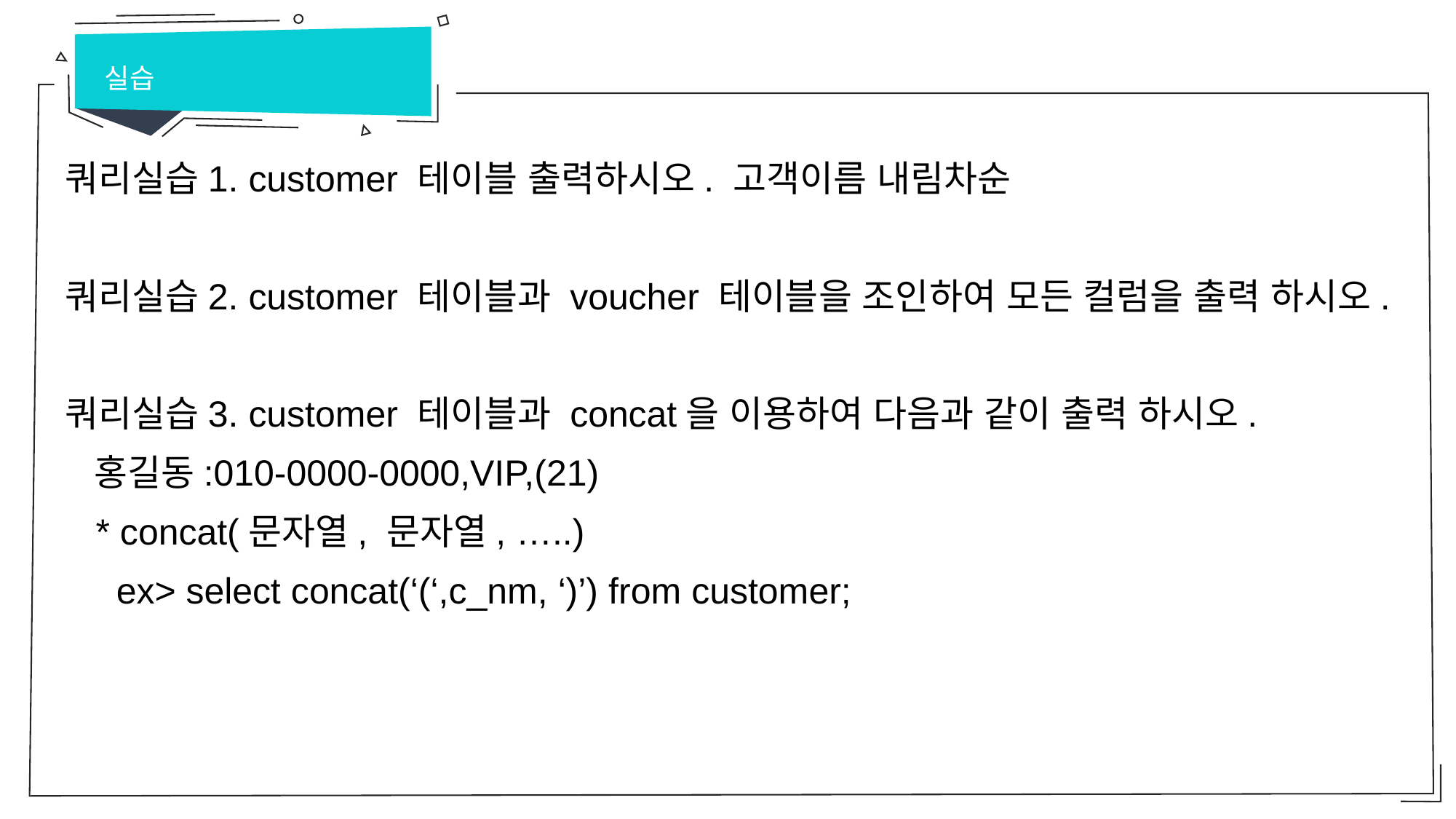

실습
쿼리실습1. customer 테이블 출력하시오. 고객이름 내림차순

쿼리실습2. customer 테이블과 voucher 테이블을 조인하여 모든 컬럼을 출력 하시오.

쿼리실습3. customer 테이블과 concat을 이용하여 다음과 같이 출력 하시오.
  홍길동:010-0000-0000,VIP,(21)
   * concat(문자열, 문자열, …..)
     ex> select concat(‘(‘,c_nm, ‘)’) from customer;